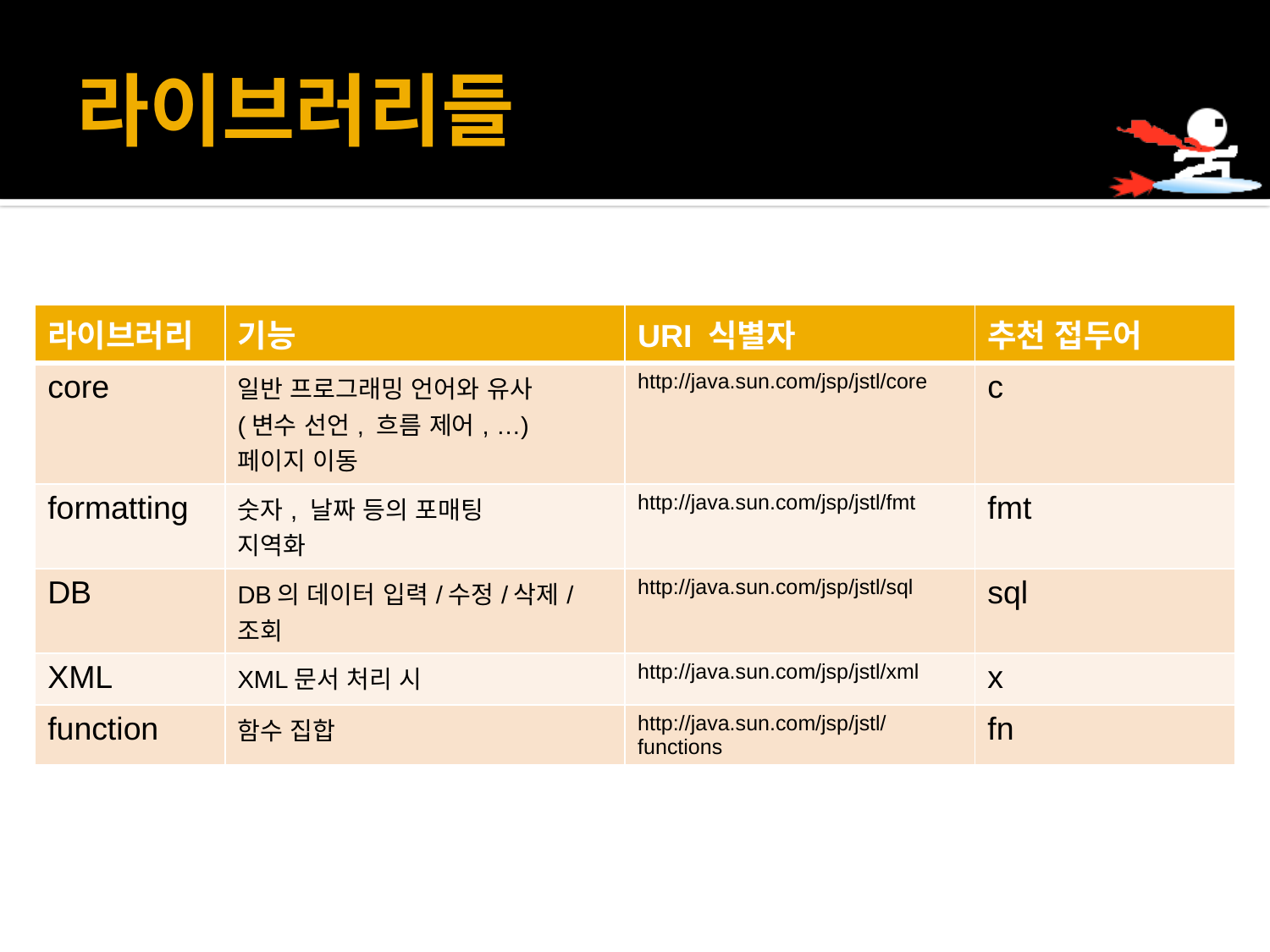

# 라이브러리들
| 라이브러리 | 기능 | URI 식별자 | 추천 접두어 |
| --- | --- | --- | --- |
| core | 일반 프로그래밍 언어와 유사 (변수 선언, 흐름 제어, …) 페이지 이동 | http://java.sun.com/jsp/jstl/core | c |
| formatting | 숫자, 날짜 등의 포매팅 지역화 | http://java.sun.com/jsp/jstl/fmt | fmt |
| DB | DB의 데이터 입력/수정/삭제/조회 | http://java.sun.com/jsp/jstl/sql | sql |
| XML | XML문서 처리 시 | http://java.sun.com/jsp/jstl/xml | x |
| function | 함수 집합 | http://java.sun.com/jsp/jstl/functions | fn |